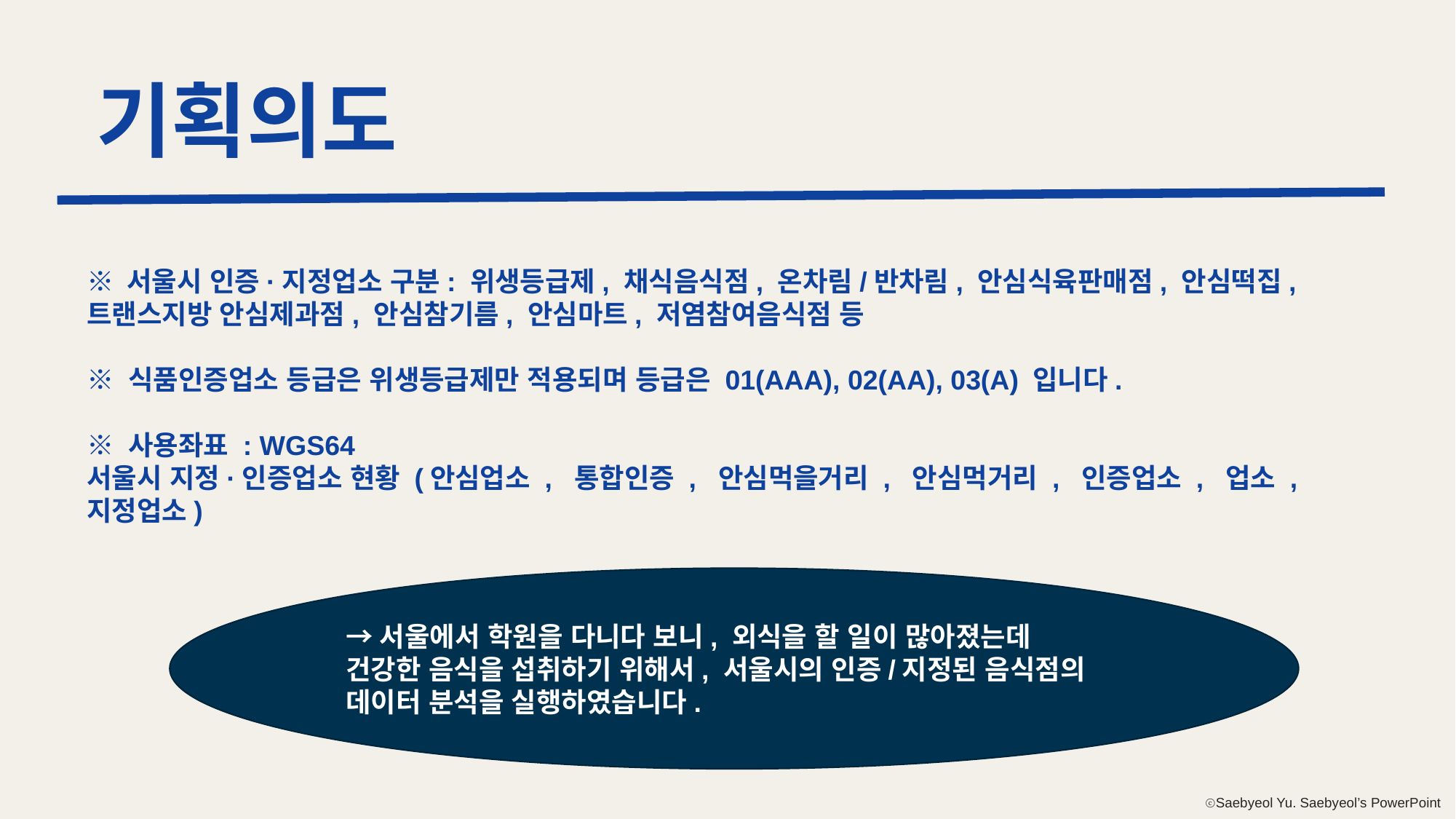

기획의도
※ 서울시 인증·지정업소 구분: 위생등급제, 채식음식점, 온차림/반차림, 안심식육판매점, 안심떡집, 트랜스지방 안심제과점, 안심참기름, 안심마트, 저염참여음식점 등
※ 식품인증업소 등급은 위생등급제만 적용되며 등급은 01(AAA), 02(AA), 03(A) 입니다.
※ 사용좌표 : WGS64
서울시 지정·인증업소 현황 (안심업소 ,  통합인증 ,  안심먹을거리 ,  안심먹거리 ,  인증업소 ,  업소 ,  지정업소)

→서울에서 학원을 다니다 보니, 외식을 할 일이 많아졌는데
건강한 음식을 섭취하기 위해서, 서울시의 인증/지정된 음식점의 데이터 분석을 실행하였습니다.